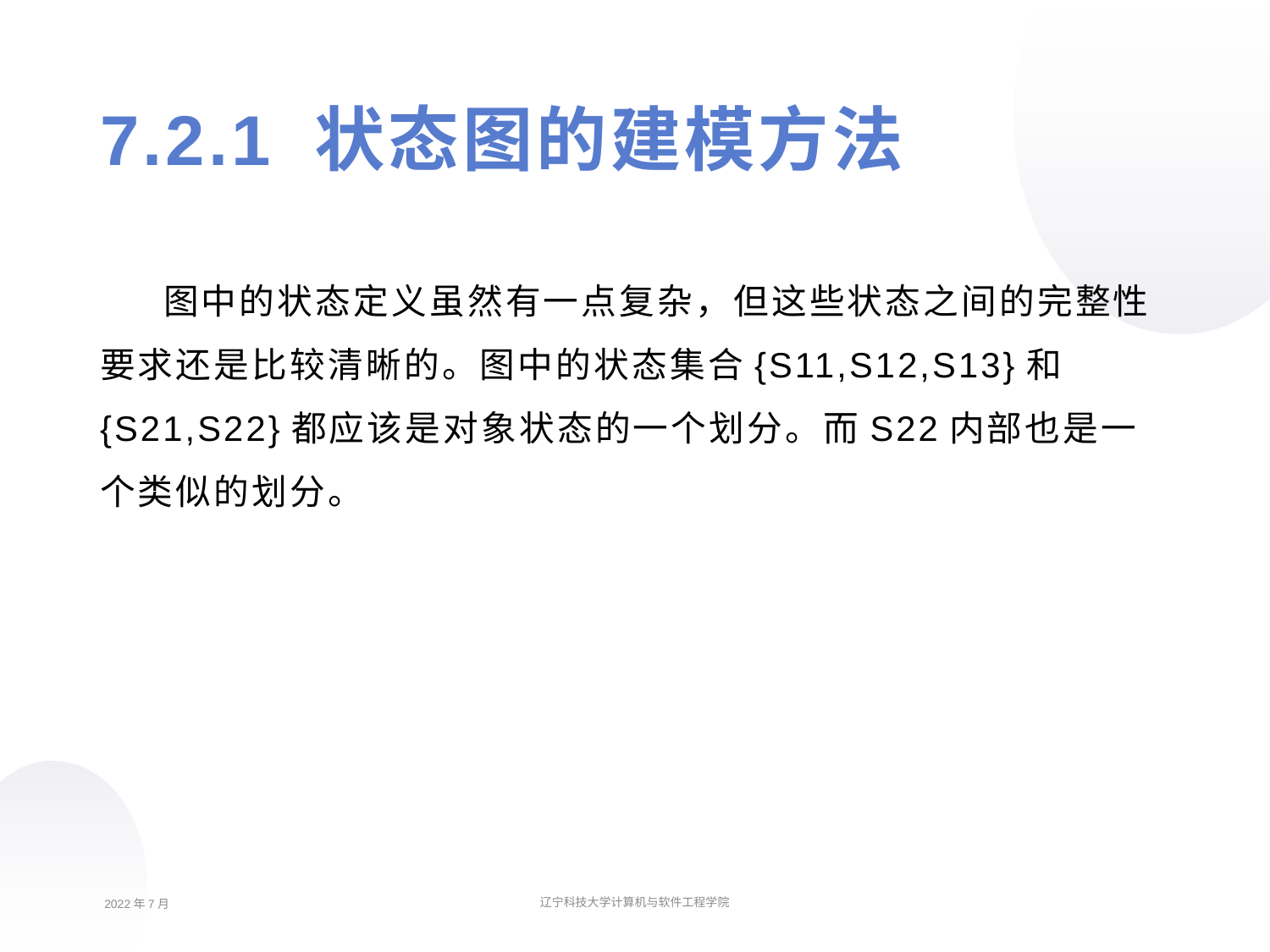

7.2.1 状态图的建模方法
图中的状态定义虽然有一点复杂，但这些状态之间的完整性要求还是比较清晰的。图中的状态集合{S11,S12,S13}和{S21,S22}都应该是对象状态的一个划分。而S22内部也是一个类似的划分。

2022年7月
辽宁科技大学计算机与软件工程学院
37